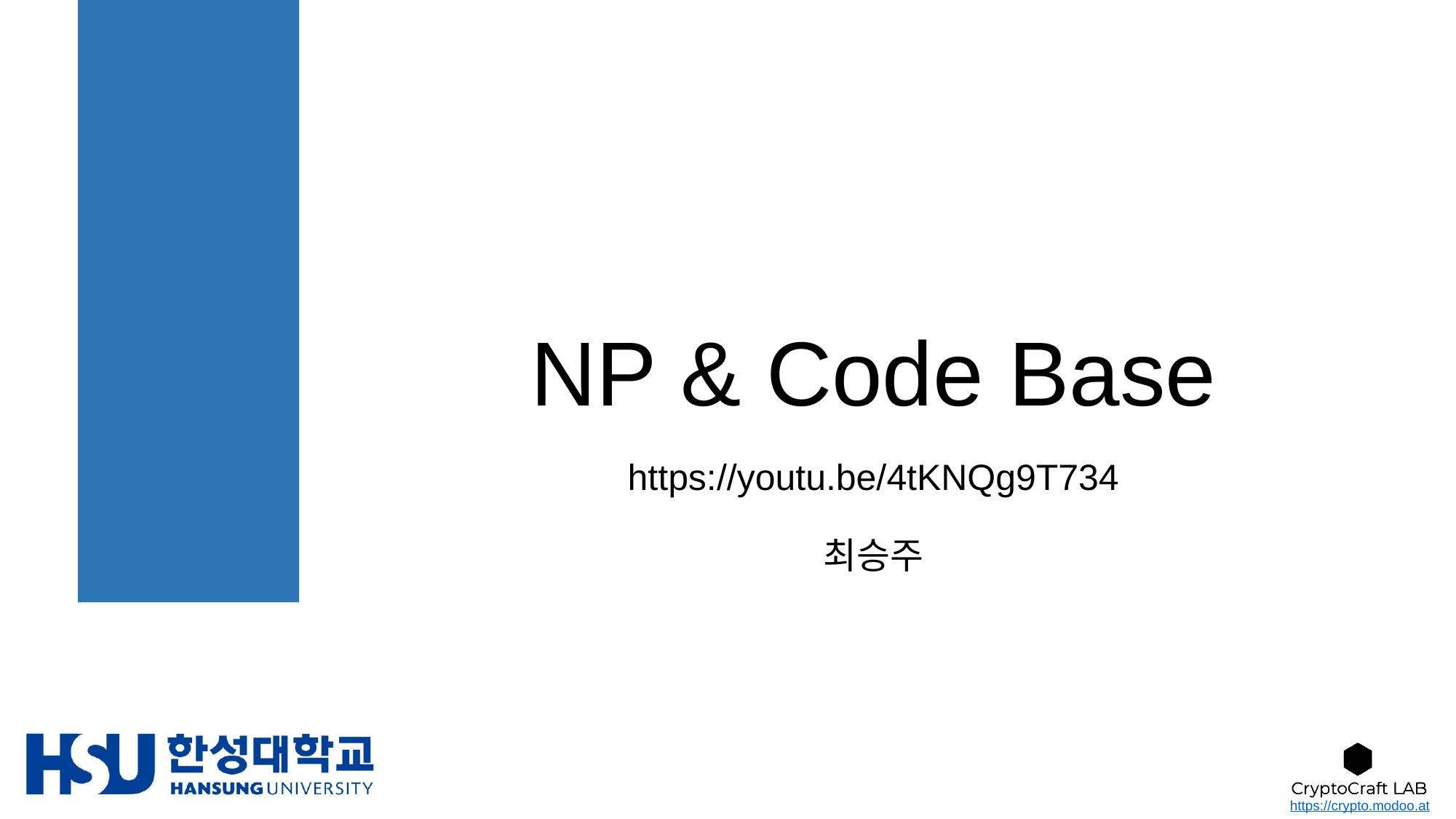

# NP & Code Base
https://youtu.be/4tKNQg9T734
최승주